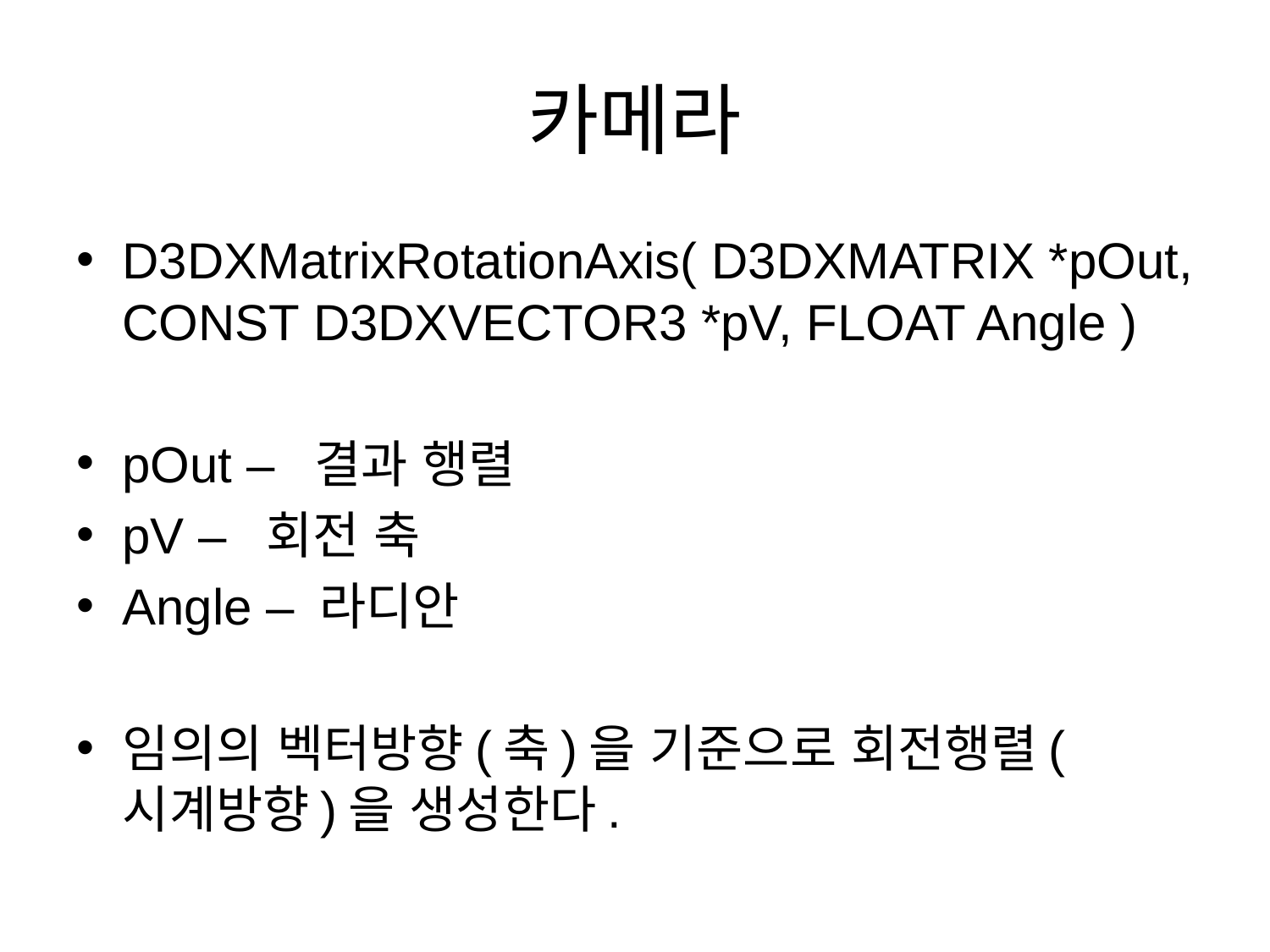

# 카메라
D3DXMatrixRotationAxis( D3DXMATRIX *pOut, CONST D3DXVECTOR3 *pV, FLOAT Angle )

pOut –  결과 행렬
pV –  회전 축
Angle – 라디안

임의의 벡터방향(축)을 기준으로 회전행렬(시계방향)을 생성한다.